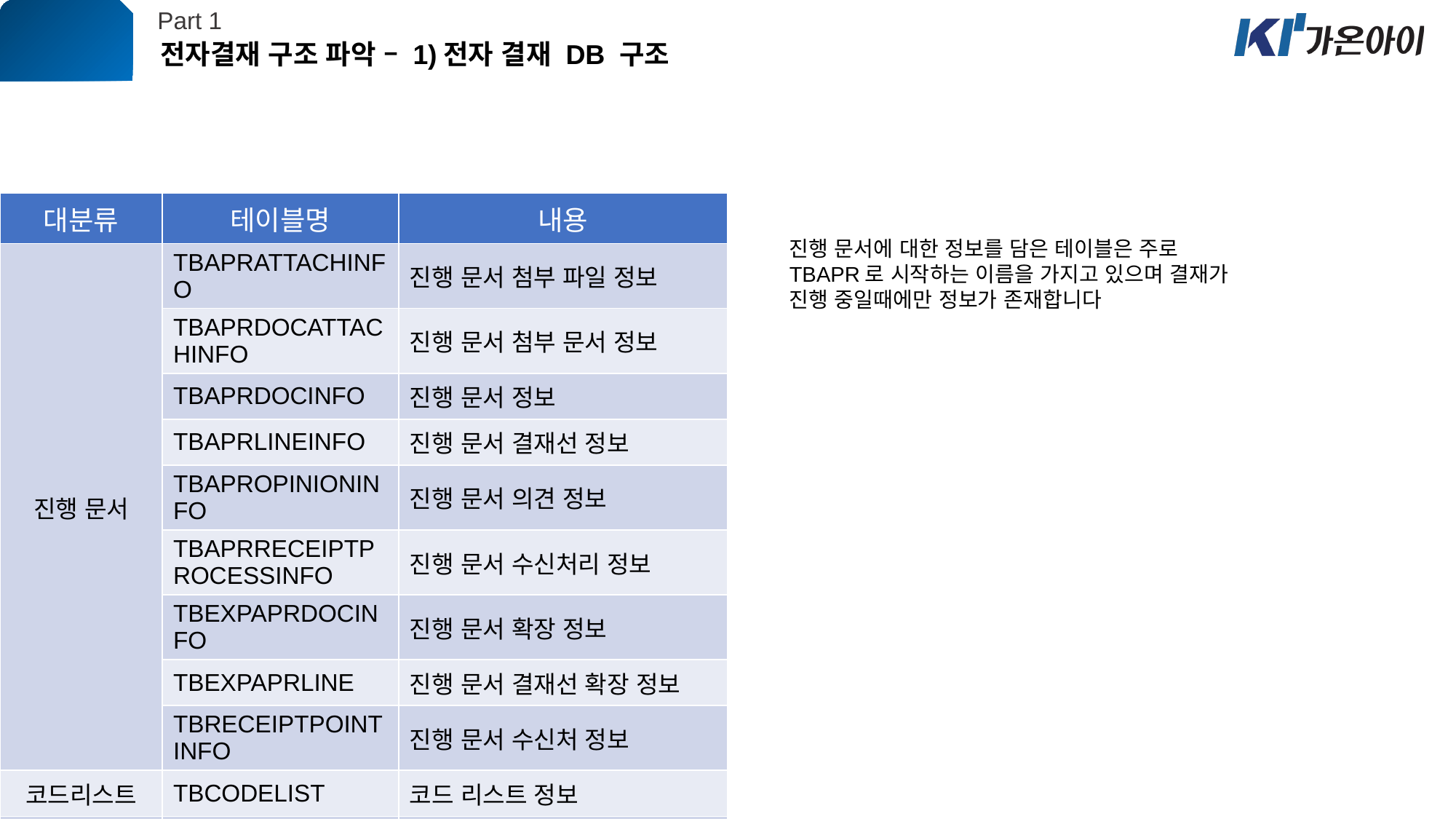

Part 1
전자결재 구조 파악 – 1)전자 결재 DB 구조
| 대분류 | 테이블명 | 내용 |
| --- | --- | --- |
| 진행 문서 | TBAPRATTACHINFO | 진행 문서 첨부 파일 정보 |
|  | TBAPRDOCATTACHINFO | 진행 문서 첨부 문서 정보 |
|  | TBAPRDOCINFO | 진행 문서 정보 |
|  | TBAPRLINEINFO | 진행 문서 결재선 정보 |
|  | TBAPROPINIONINFO | 진행 문서 의견 정보 |
|  | TBAPRRECEIPTPROCESSINFO | 진행 문서 수신처리 정보 |
|  | TBEXPAPRDOCINFO | 진행 문서 확장 정보 |
|  | TBEXPAPRLINE | 진행 문서 결재선 확장 정보 |
|  | TBRECEIPTPOINTINFO | 진행 문서 수신처 정보 |
| 코드리스트 | TBCODELIST | 코드 리스트 정보 |
| 서명 정보 | TBSIGNINFO | 문서 별 사인 정보 |
진행 문서에 대한 정보를 담은 테이블은 주로 TBAPR로 시작하는 이름을 가지고 있으며 결재가 진행 중일때에만 정보가 존재합니다